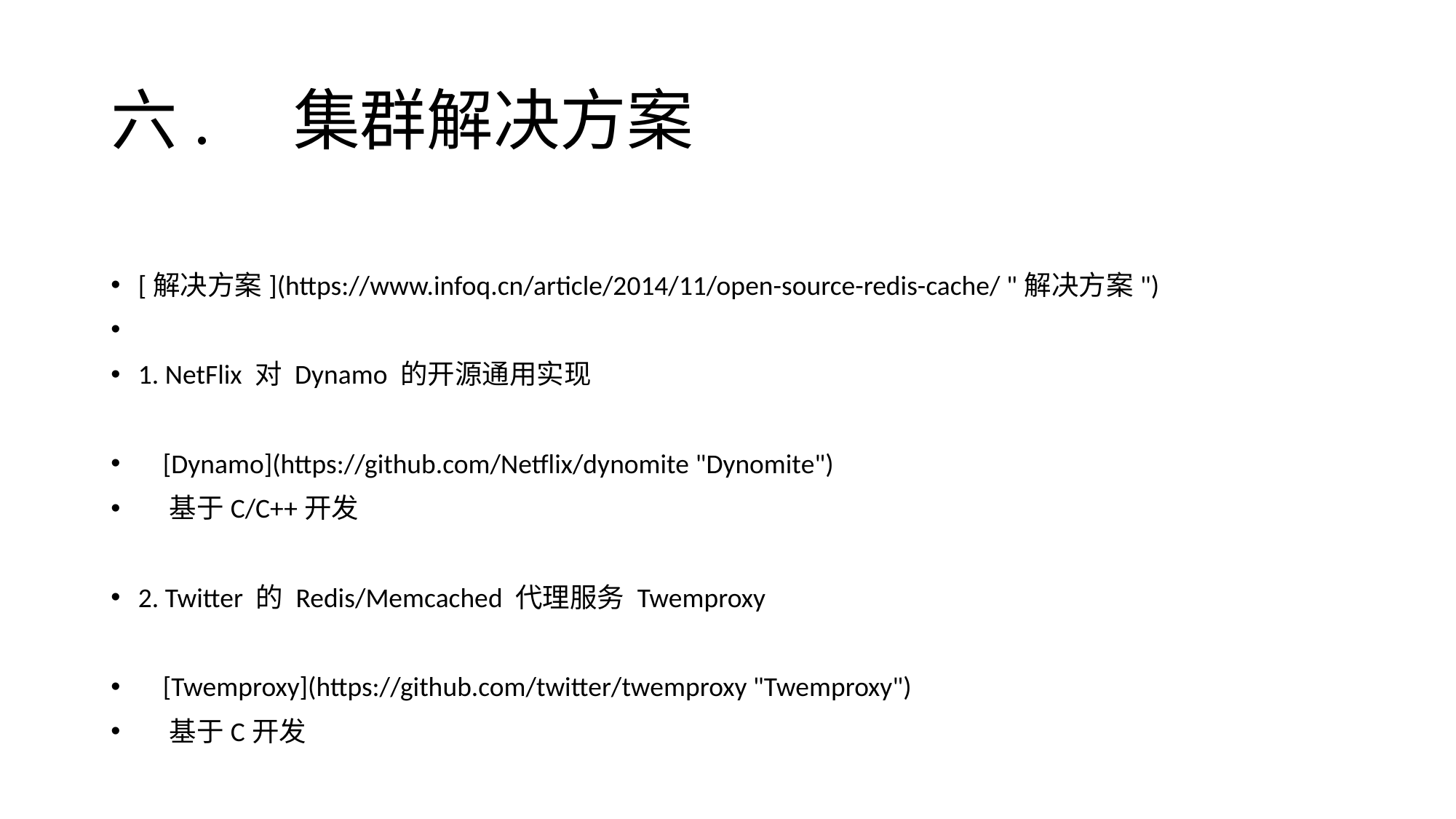

# 六.　集群解决方案

[解决方案](https://www.infoq.cn/article/2014/11/open-source-redis-cache/ "解决方案")

1. NetFlix 对 Dynamo 的开源通用实现

    [Dynamo](https://github.com/Netflix/dynomite "Dynomite")
    基于C/C++开发

2. Twitter 的 Redis/Memcached 代理服务 Twemproxy

    [Twemproxy](https://github.com/twitter/twemproxy "Twemproxy")
    基于C开发